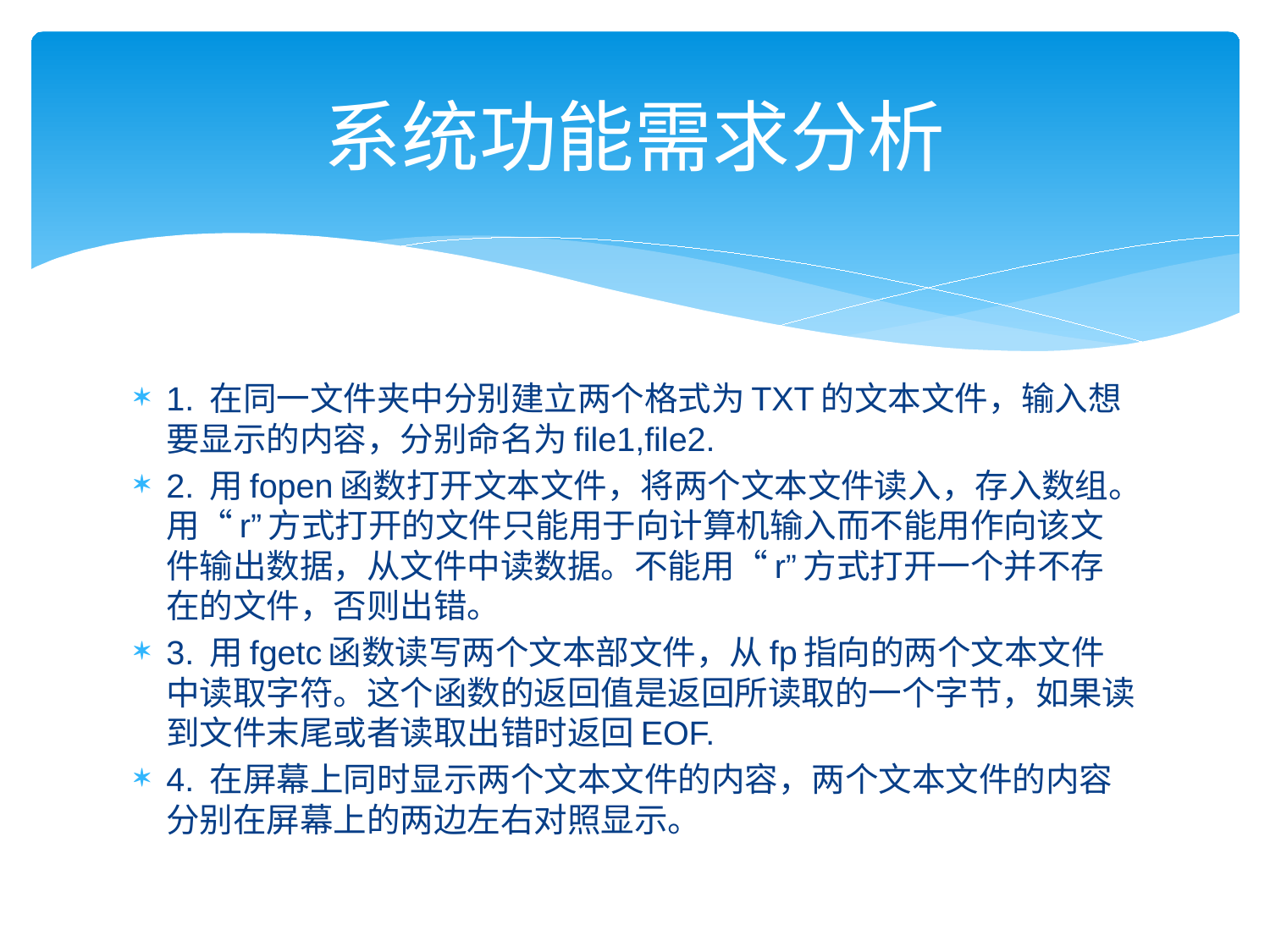

# 系统功能需求分析
1. 在同一文件夹中分别建立两个格式为TXT的文本文件，输入想要显示的内容，分别命名为file1,file2.
2. 用fopen函数打开文本文件，将两个文本文件读入，存入数组。用“r”方式打开的文件只能用于向计算机输入而不能用作向该文件输出数据，从文件中读数据。不能用“r”方式打开一个并不存在的文件，否则出错。
3. 用fgetc函数读写两个文本部文件，从fp指向的两个文本文件中读取字符。这个函数的返回值是返回所读取的一个字节，如果读到文件末尾或者读取出错时返回EOF.
4. 在屏幕上同时显示两个文本文件的内容，两个文本文件的内容分别在屏幕上的两边左右对照显示。